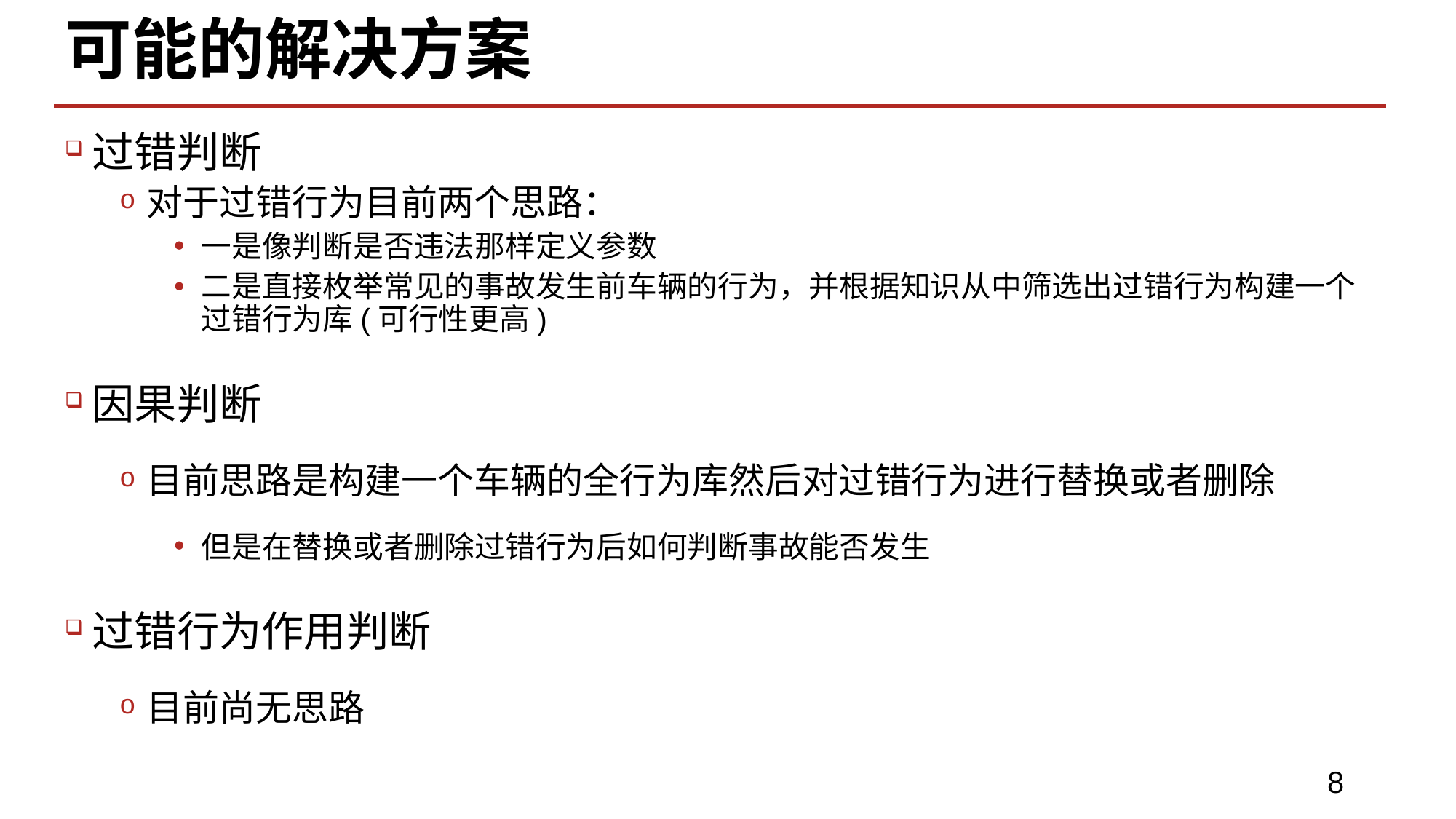

# 可能的解决方案
过错判断
对于过错行为目前两个思路：
一是像判断是否违法那样定义参数
二是直接枚举常见的事故发生前车辆的行为，并根据知识从中筛选出过错行为构建一个过错行为库(可行性更高)
因果判断
目前思路是构建一个车辆的全行为库然后对过错行为进行替换或者删除
但是在替换或者删除过错行为后如何判断事故能否发生
过错行为作用判断
目前尚无思路
8